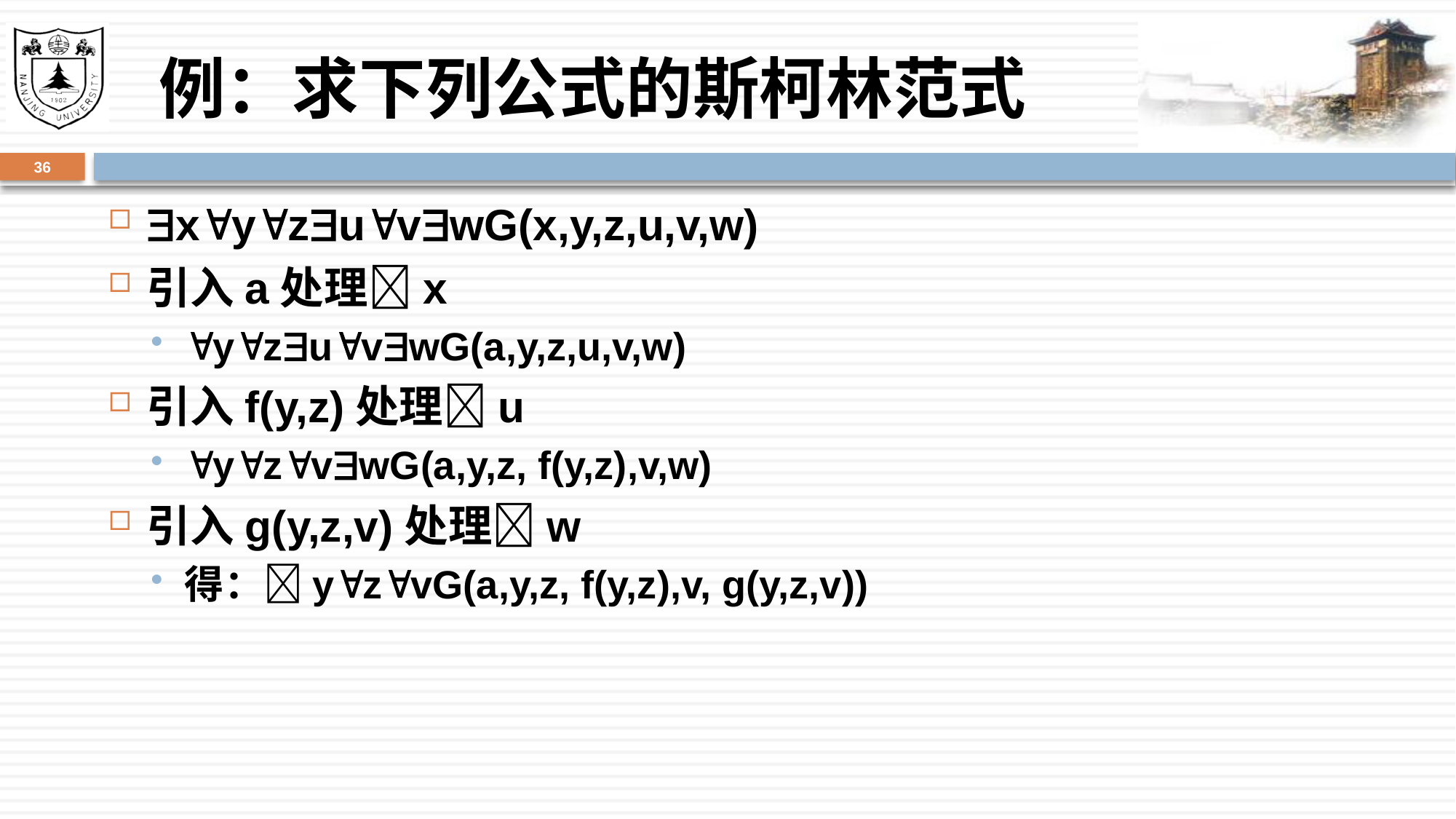

# 例：求下列公式的斯柯林范式
36
∃x∀y∀z∃u∀v∃wG(x,y,z,u,v,w)
引入a处理∃x
∀y∀z∃u∀v∃wG(a,y,z,u,v,w)
引入f(y,z)处理∃u
∀y∀z∀v∃wG(a,y,z, f(y,z),v,w)
引入g(y,z,v)处理∃w
得：∀y∀z∀vG(a,y,z, f(y,z),v, g(y,z,v))